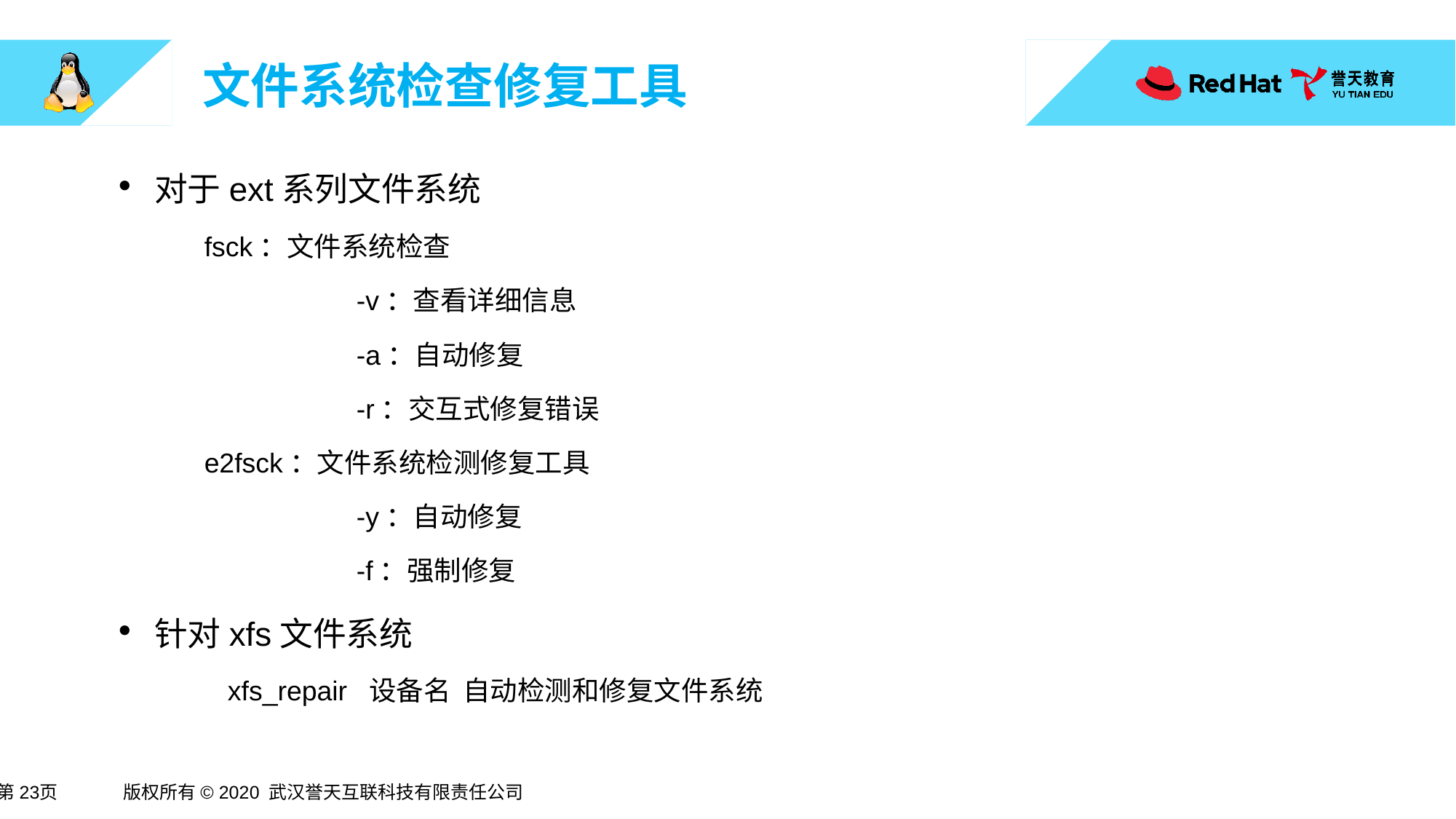

# 文件系统检查修复工具
对于ext系列文件系统
fsck：文件系统检查
	-v：查看详细信息
	-a：自动修复
	-r：交互式修复错误
e2fsck：文件系统检测修复工具
	-y：自动修复
	-f：强制修复
针对xfs文件系统
	xfs_repair  设备名  自动检测和修复文件系统